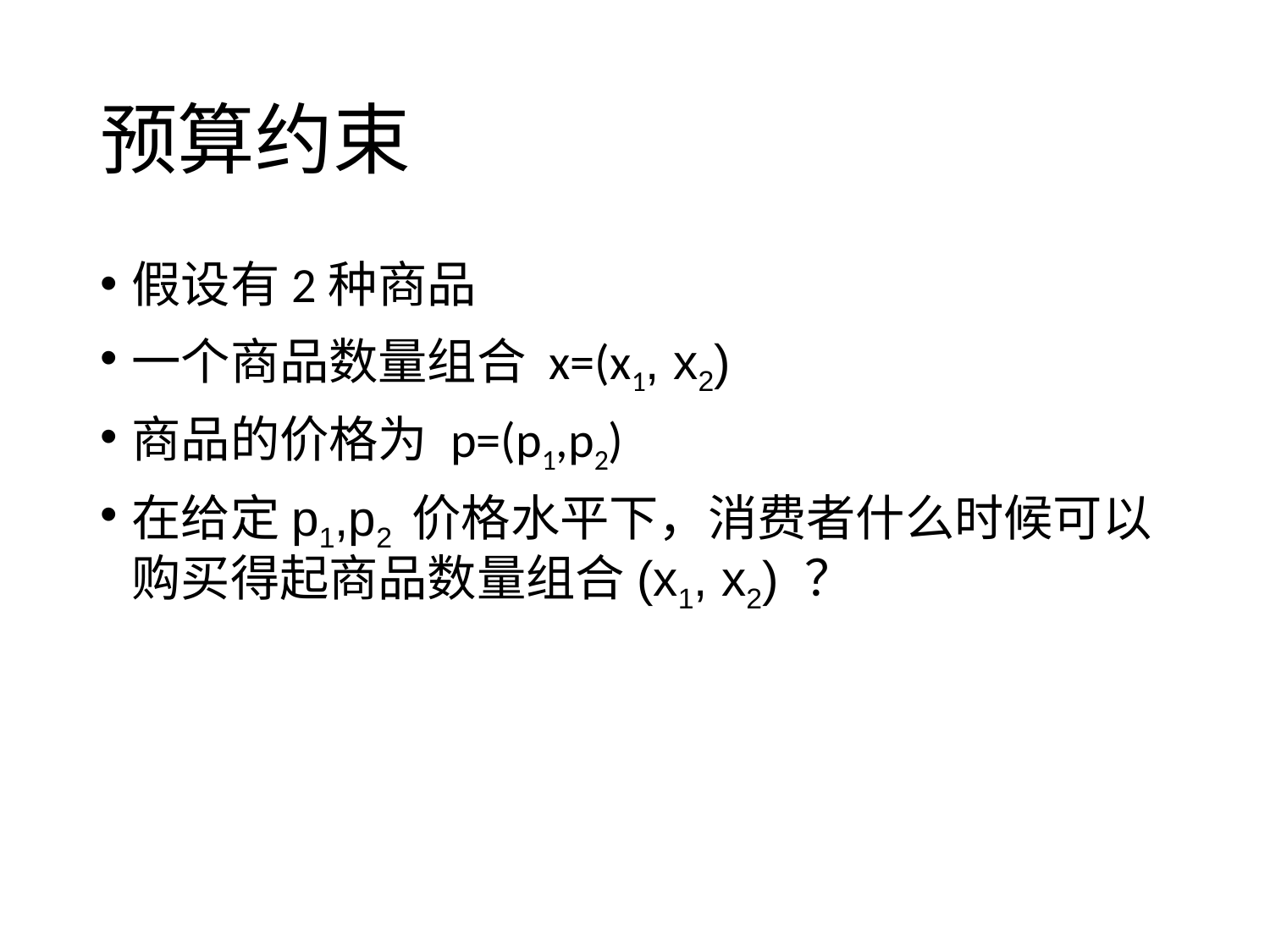

# 预算约束
假设有2种商品
一个商品数量组合 x=(x1, x2)
商品的价格为 p=(p1,p2)
在给定p1,p2 价格水平下，消费者什么时候可以购买得起商品数量组合(x1, x2) ？